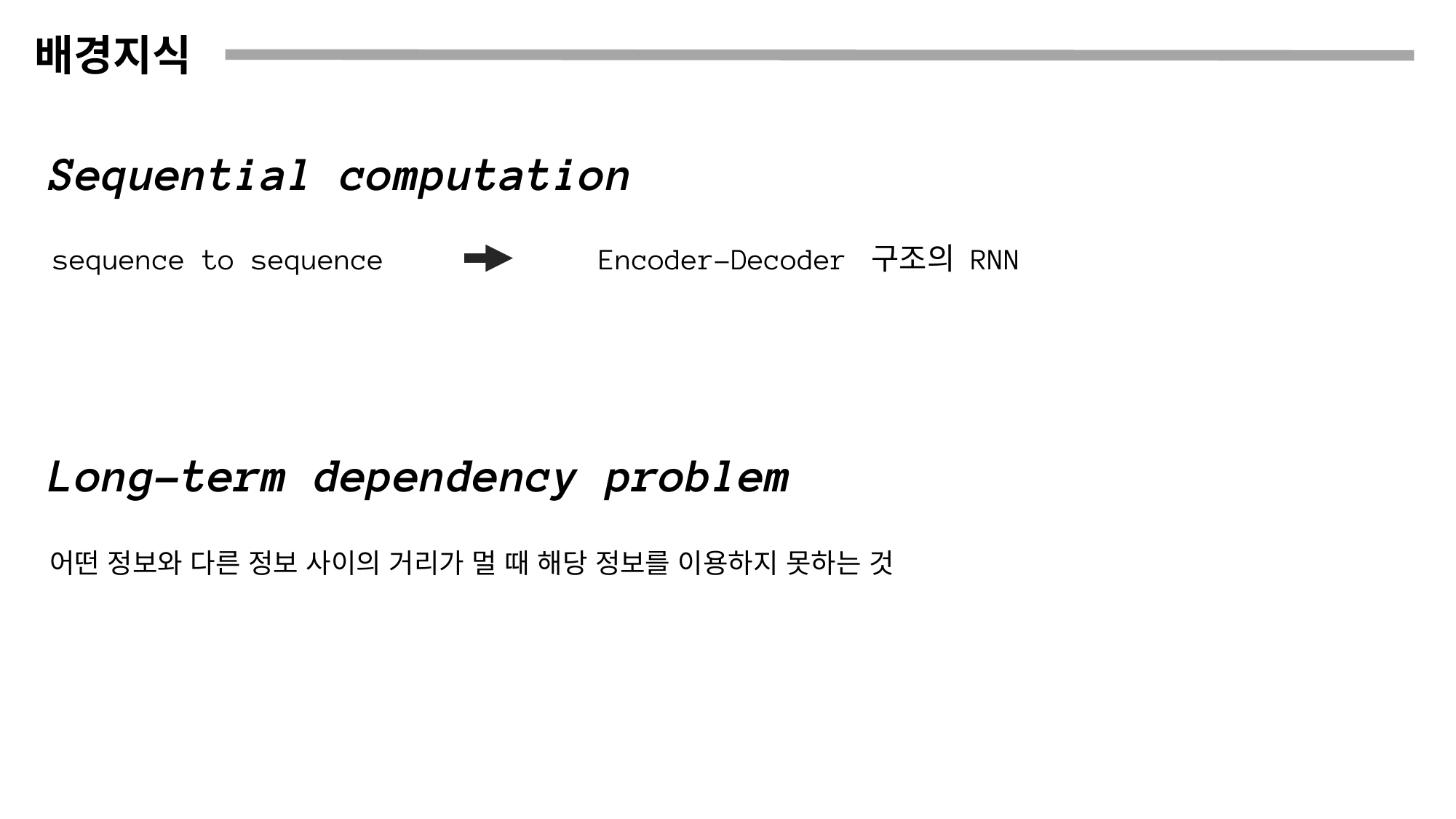

# 배경지식
Sequential computation
sequence to sequence  		Encoder-Decoder 구조의 RNN
Long-term dependency problem
어떤 정보와 다른 정보 사이의 거리가 멀 때 해당 정보를 이용하지 못하는 것